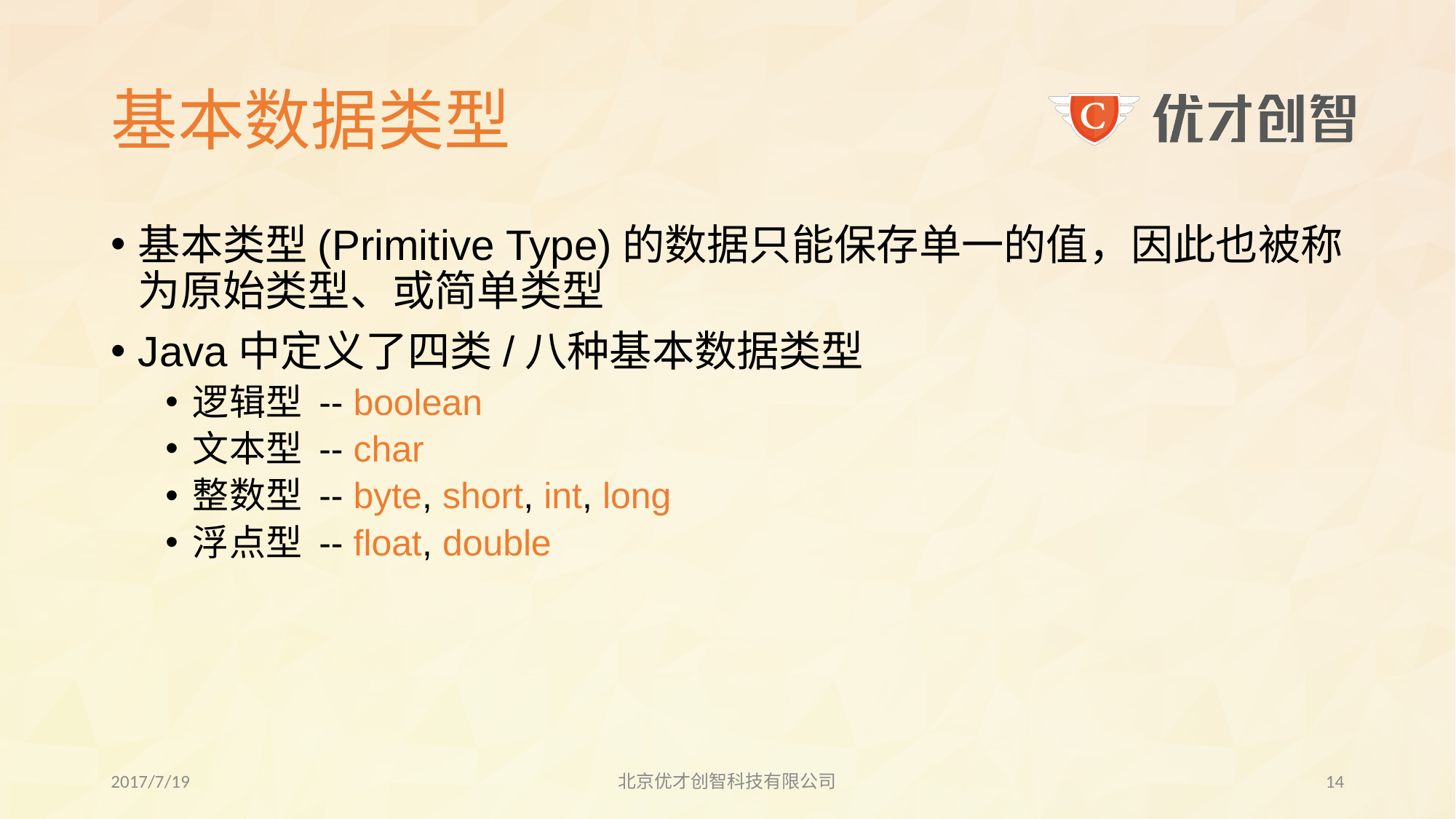

# 基本数据类型
基本类型(Primitive Type)的数据只能保存单一的值，因此也被称为原始类型、或简单类型
Java中定义了四类/八种基本数据类型
逻辑型 -- boolean
文本型 -- char
整数型 -- byte, short, int, long
浮点型 -- float, double

2017/7/19
北京优才创智科技有限公司
14